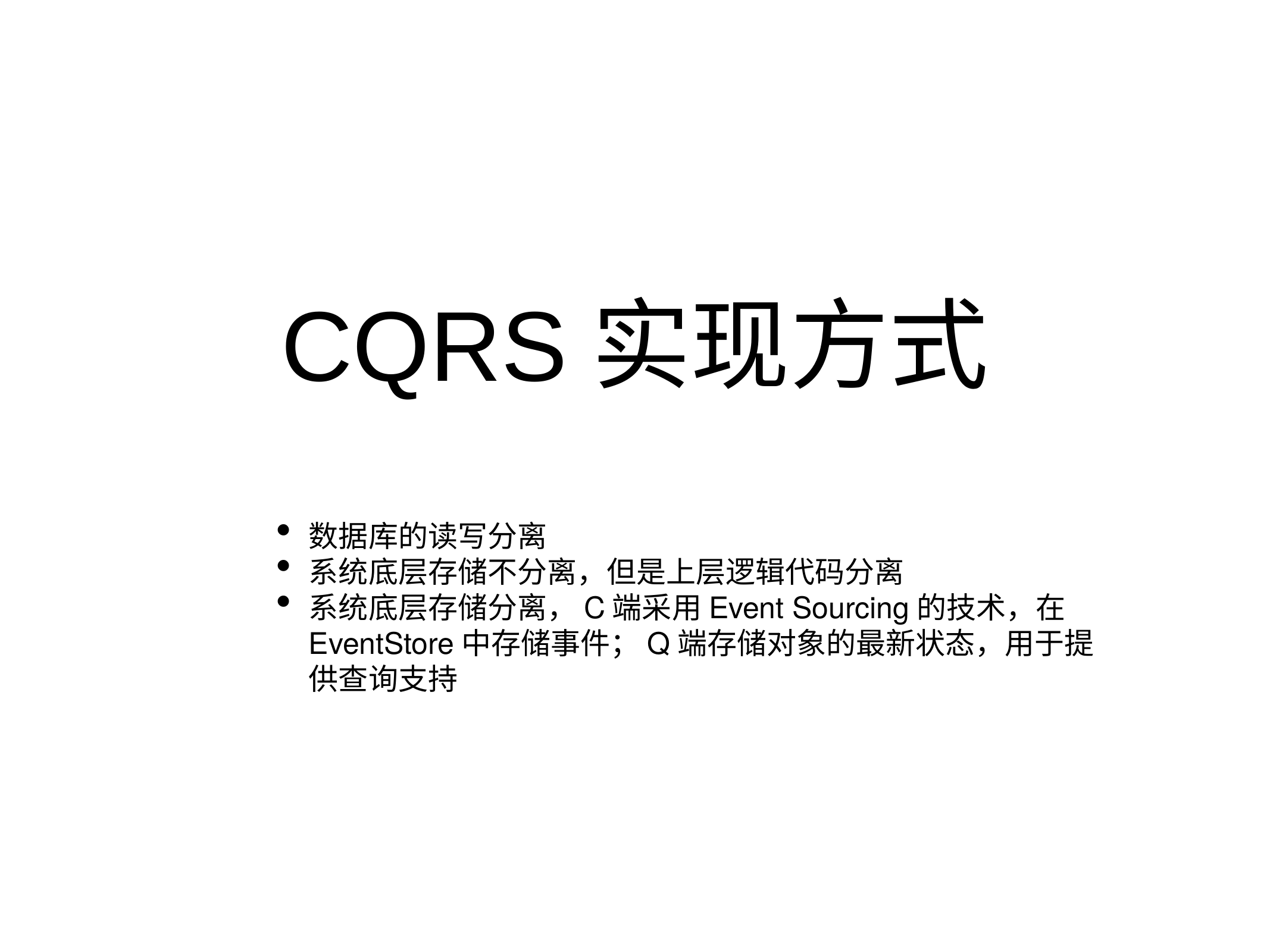

CQRS实现方式

数据库的读写分离
系统底层存储不分离，但是上层逻辑代码分离
系统底层存储分离，C端采用Event Sourcing的技术，在EventStore中存储事件；Q端存储对象的最新状态，用于提供查询支持